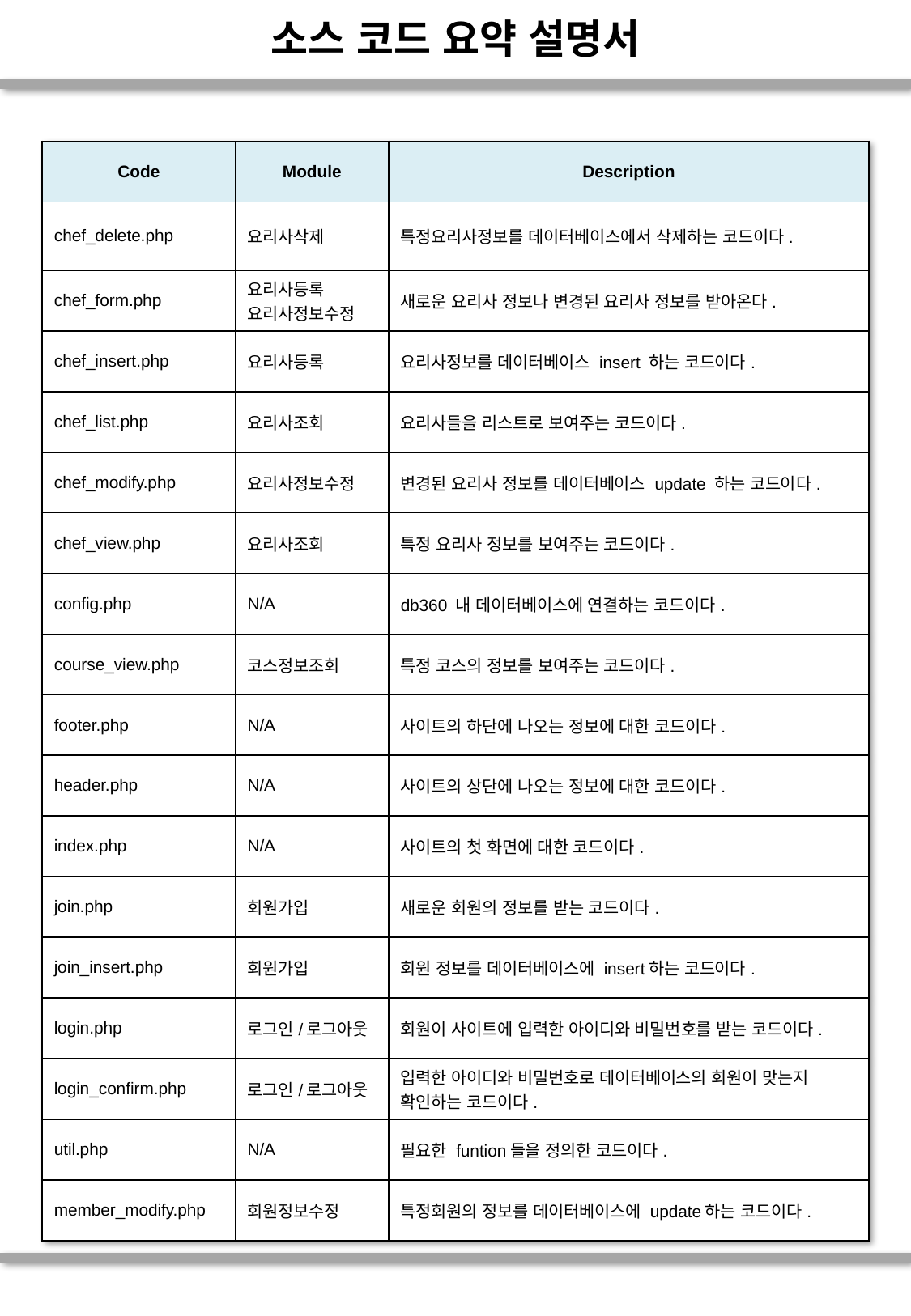

# 소스 코드 요약 설명서
| Code | Module | Description |
| --- | --- | --- |
| chef\_delete.php | 요리사삭제 | 특정요리사정보를 데이터베이스에서 삭제하는 코드이다. |
| chef\_form.php | 요리사등록 요리사정보수정 | 새로운 요리사 정보나 변경된 요리사 정보를 받아온다. |
| chef\_insert.php | 요리사등록 | 요리사정보를 데이터베이스 insert 하는 코드이다. |
| chef\_list.php | 요리사조회 | 요리사들을 리스트로 보여주는 코드이다. |
| chef\_modify.php | 요리사정보수정 | 변경된 요리사 정보를 데이터베이스 update 하는 코드이다. |
| chef\_view.php | 요리사조회 | 특정 요리사 정보를 보여주는 코드이다. |
| config.php | N/A | db360 내 데이터베이스에 연결하는 코드이다. |
| course\_view.php | 코스정보조회 | 특정 코스의 정보를 보여주는 코드이다. |
| footer.php | N/A | 사이트의 하단에 나오는 정보에 대한 코드이다. |
| header.php | N/A | 사이트의 상단에 나오는 정보에 대한 코드이다. |
| index.php | N/A | 사이트의 첫 화면에 대한 코드이다. |
| join.php | 회원가입 | 새로운 회원의 정보를 받는 코드이다. |
| join\_insert.php | 회원가입 | 회원 정보를 데이터베이스에 insert하는 코드이다. |
| login.php | 로그인/로그아웃 | 회원이 사이트에 입력한 아이디와 비밀번호를 받는 코드이다. |
| login\_confirm.php | 로그인/로그아웃 | 입력한 아이디와 비밀번호로 데이터베이스의 회원이 맞는지 확인하는 코드이다. |
| util.php | N/A | 필요한 funtion들을 정의한 코드이다. |
| member\_modify.php | 회원정보수정 | 특정회원의 정보를 데이터베이스에 update하는 코드이다. |